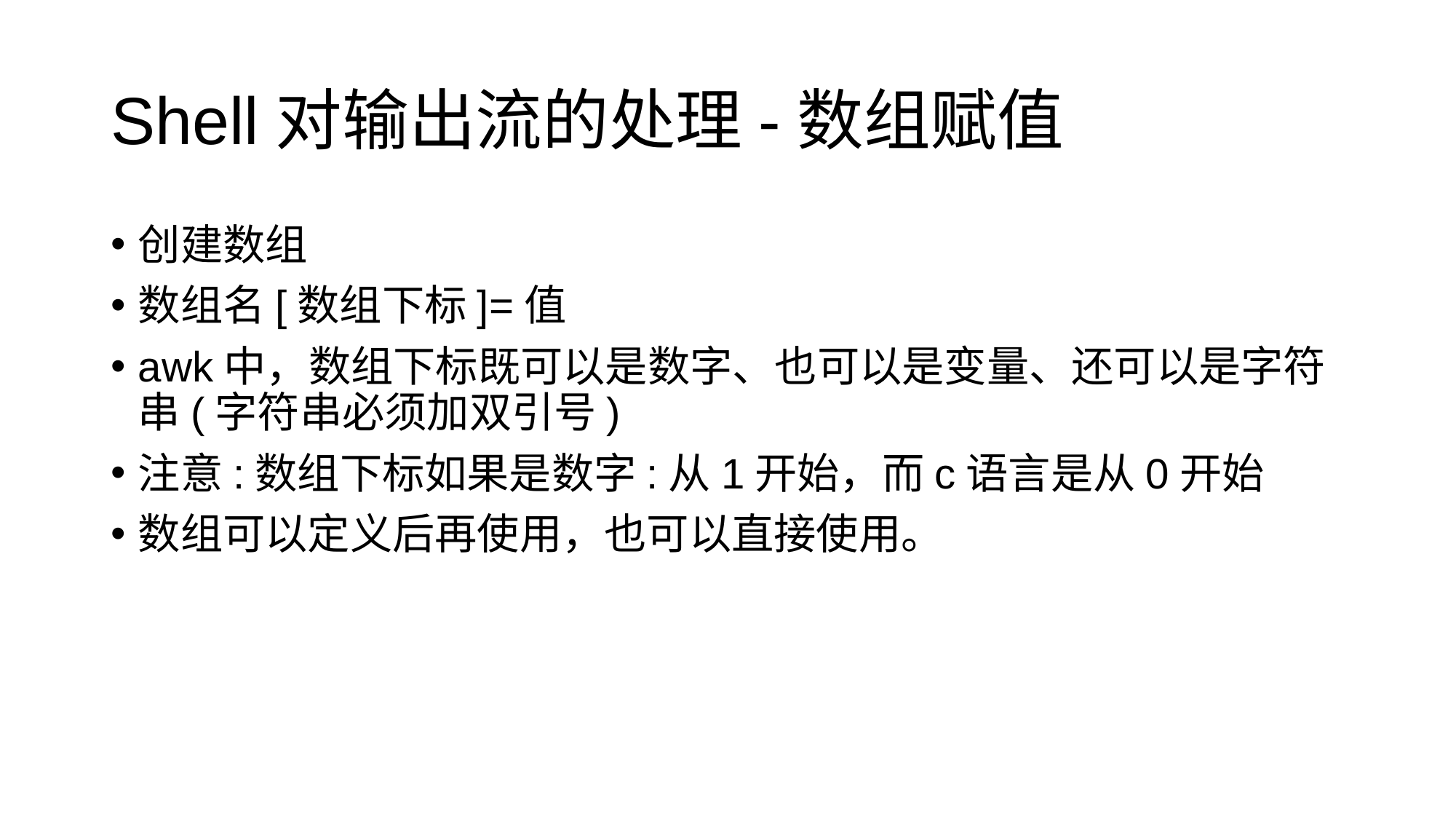

# Shell对输出流的处理-数组赋值
创建数组
数组名[数组下标]=值
awk中，数组下标既可以是数字、也可以是变量、还可以是字符串(字符串必须加双引号)
注意:数组下标如果是数字:从1开始，而c语言是从0开始
数组可以定义后再使用，也可以直接使用。